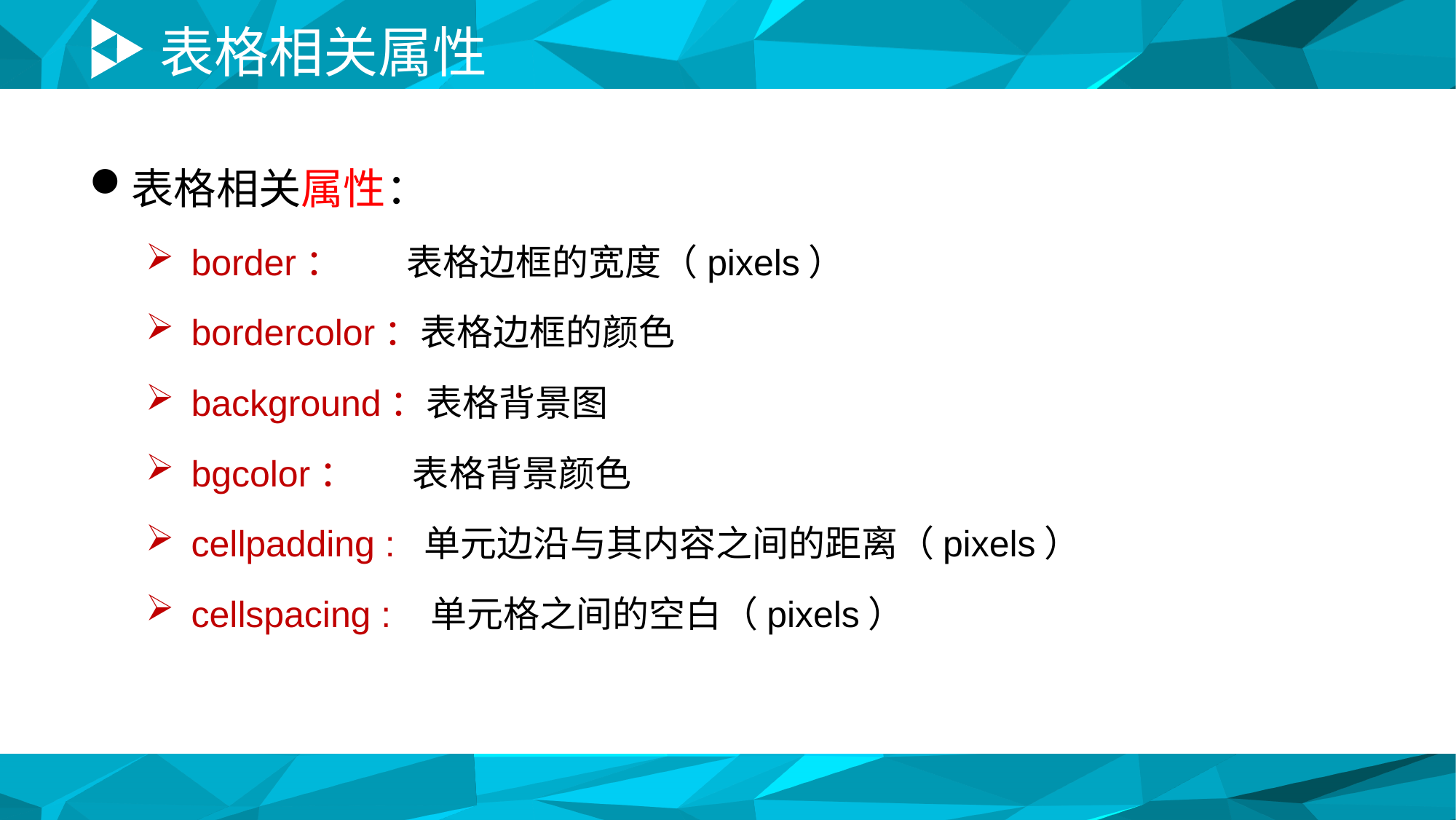

# 表格相关属性
表格相关属性：
border：        表格边框的宽度（pixels）
bordercolor：表格边框的颜色
background：表格背景图
bgcolor：       表格背景颜色
cellpadding :  单元边沿与其内容之间的距离（pixels）
cellspacing :   单元格之间的空白（pixels）